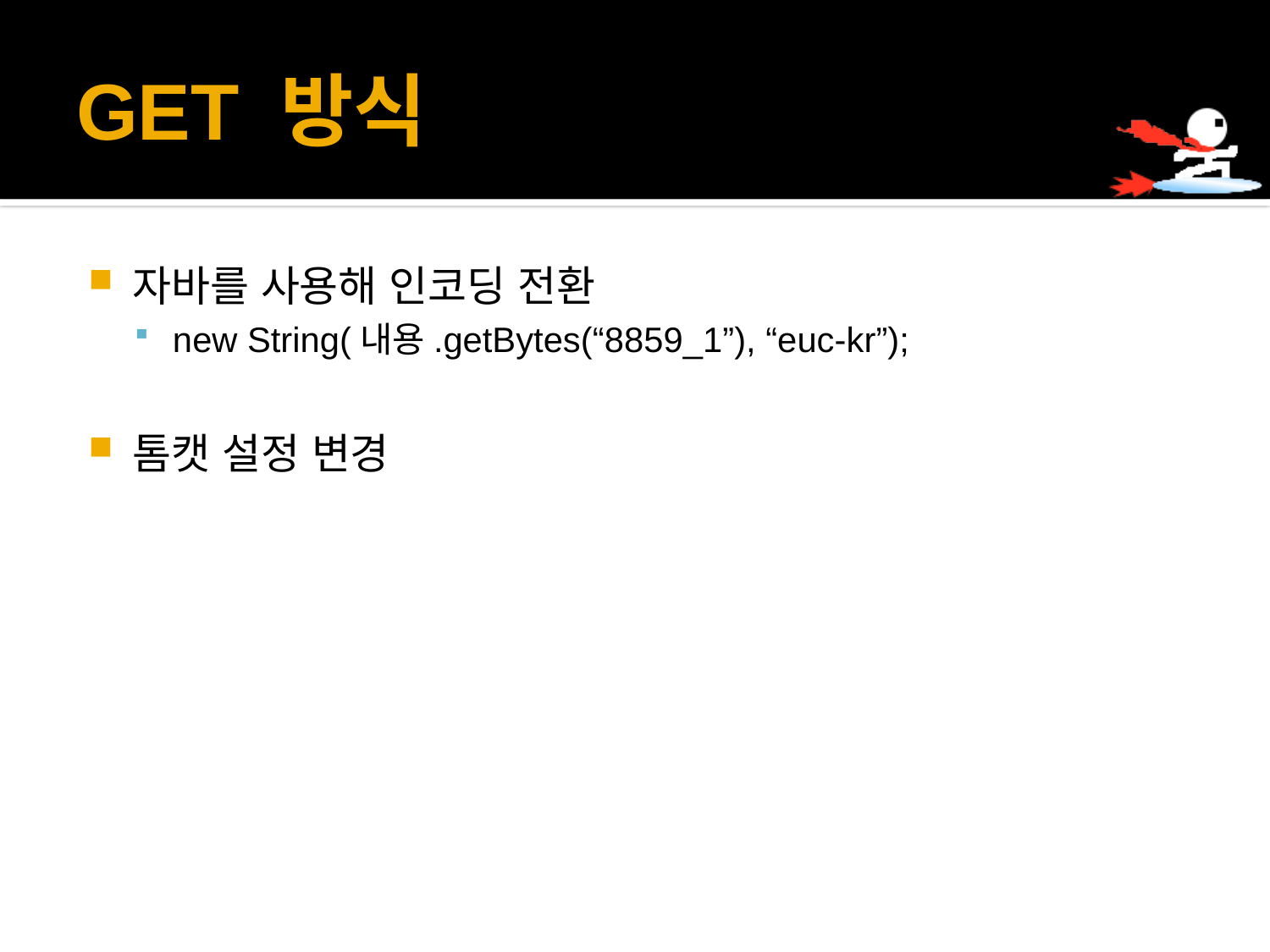

# GET 방식
자바를 사용해 인코딩 전환
new String(내용.getBytes(“8859_1”), “euc-kr”);

톰캣 설정 변경